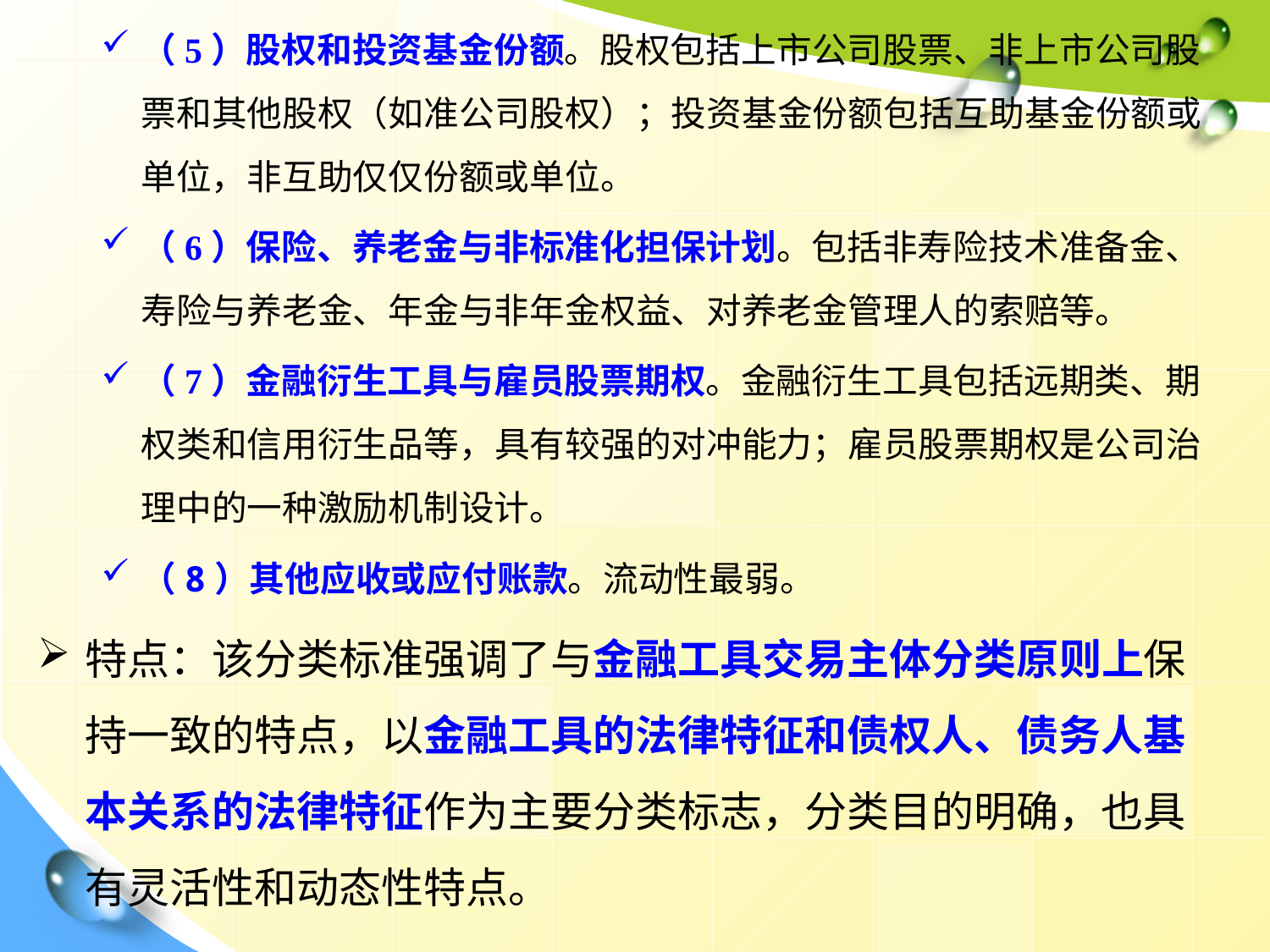

（5）股权和投资基金份额。股权包括上市公司股票、非上市公司股票和其他股权（如准公司股权）；投资基金份额包括互助基金份额或单位，非互助仅仅份额或单位。
（6）保险、养老金与非标准化担保计划。包括非寿险技术准备金、寿险与养老金、年金与非年金权益、对养老金管理人的索赔等。
（7）金融衍生工具与雇员股票期权。金融衍生工具包括远期类、期权类和信用衍生品等，具有较强的对冲能力；雇员股票期权是公司治理中的一种激励机制设计。
（8）其他应收或应付账款。流动性最弱。
特点：该分类标准强调了与金融工具交易主体分类原则上保持一致的特点，以金融工具的法律特征和债权人、债务人基本关系的法律特征作为主要分类标志，分类目的明确，也具有灵活性和动态性特点。